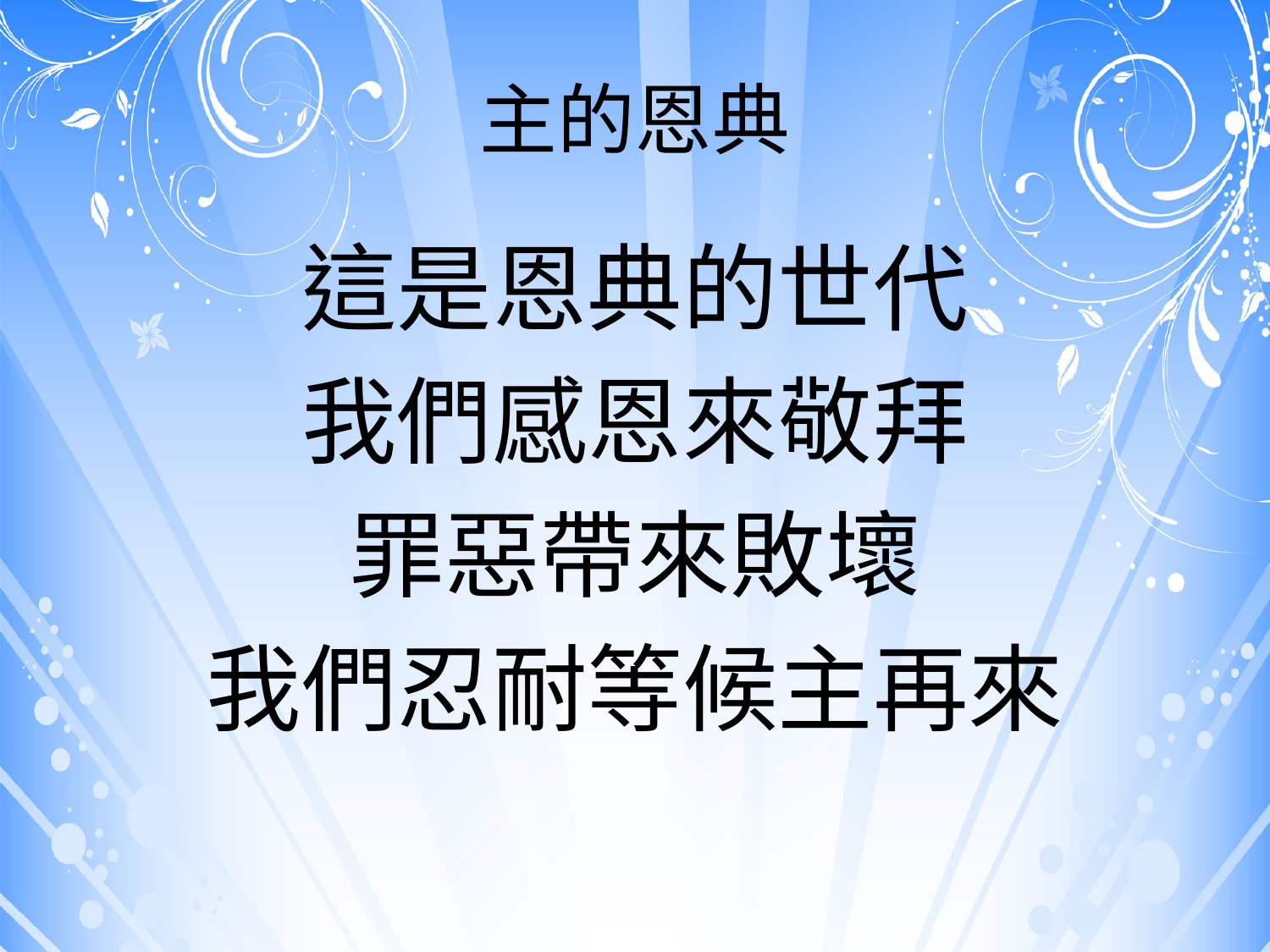

# 主的恩典
這是恩典的世代
我們感恩來敬拜
罪惡帶來敗壞
我們忍耐等候主再來